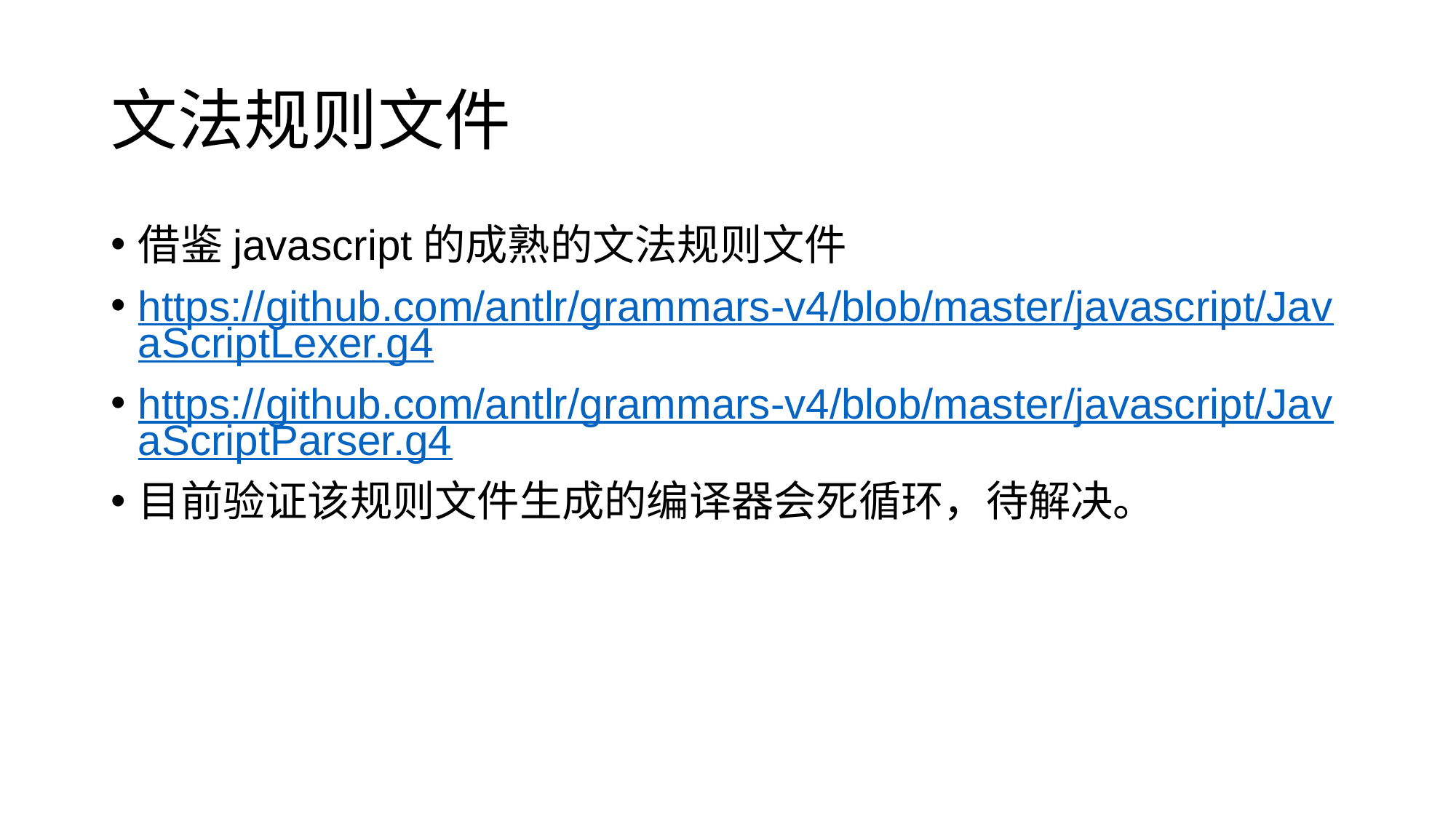

# 文法规则文件
借鉴javascript的成熟的文法规则文件
https://github.com/antlr/grammars-v4/blob/master/javascript/JavaScriptLexer.g4
https://github.com/antlr/grammars-v4/blob/master/javascript/JavaScriptParser.g4
目前验证该规则文件生成的编译器会死循环，待解决。